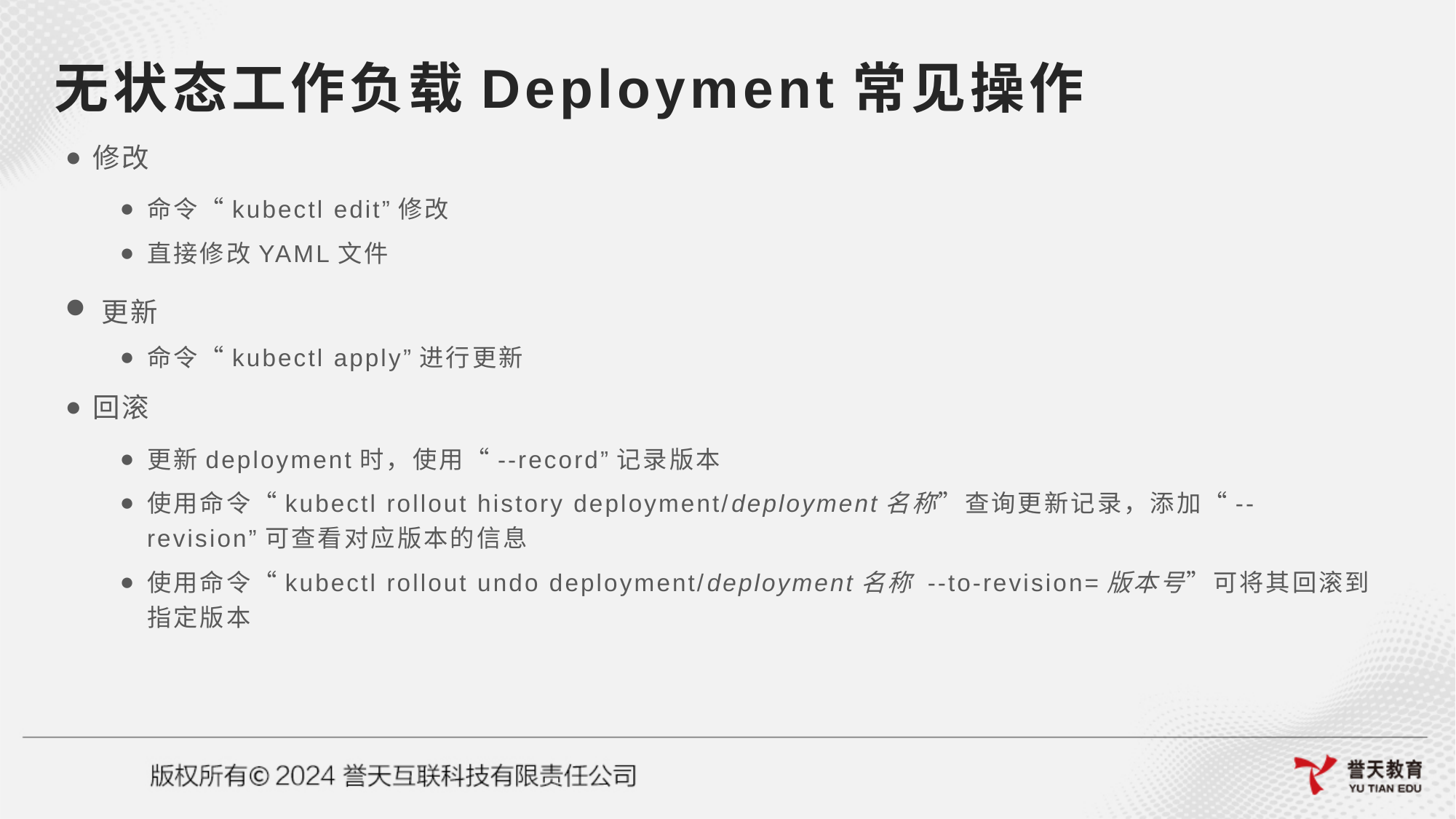

# 无状态工作负载Deployment常见操作
修改
命令“kubectl edit”修改
直接修改YAML文件
更新
命令“kubectl apply”进行更新
回滚
更新deployment时，使用“--record”记录版本
使用命令“kubectl rollout history deployment/deployment名称”查询更新记录，添加“--revision”可查看对应版本的信息
使用命令“kubectl rollout undo deployment/deployment名称 --to-revision=版本号”可将其回滚到指定版本